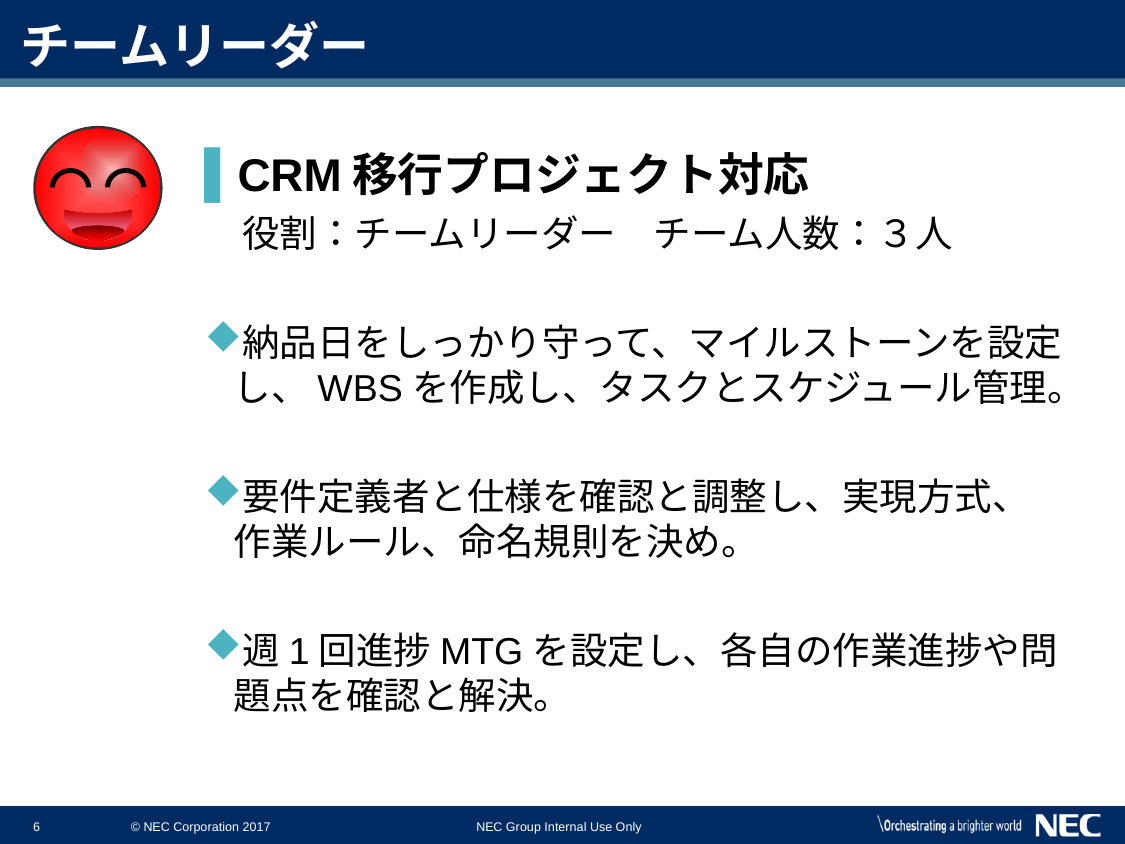

# チームリーダー

CRM移行プロジェクト対応
　役割：チームリーダー　チーム人数：３人

納品日をしっかり守って、マイルストーンを設定し、WBSを作成し、タスクとスケジュール管理。

要件定義者と仕様を確認と調整し、実現方式、作業ルール、命名規則を決め。

週1回進捗MTGを設定し、各自の作業進捗や問題点を確認と解決。